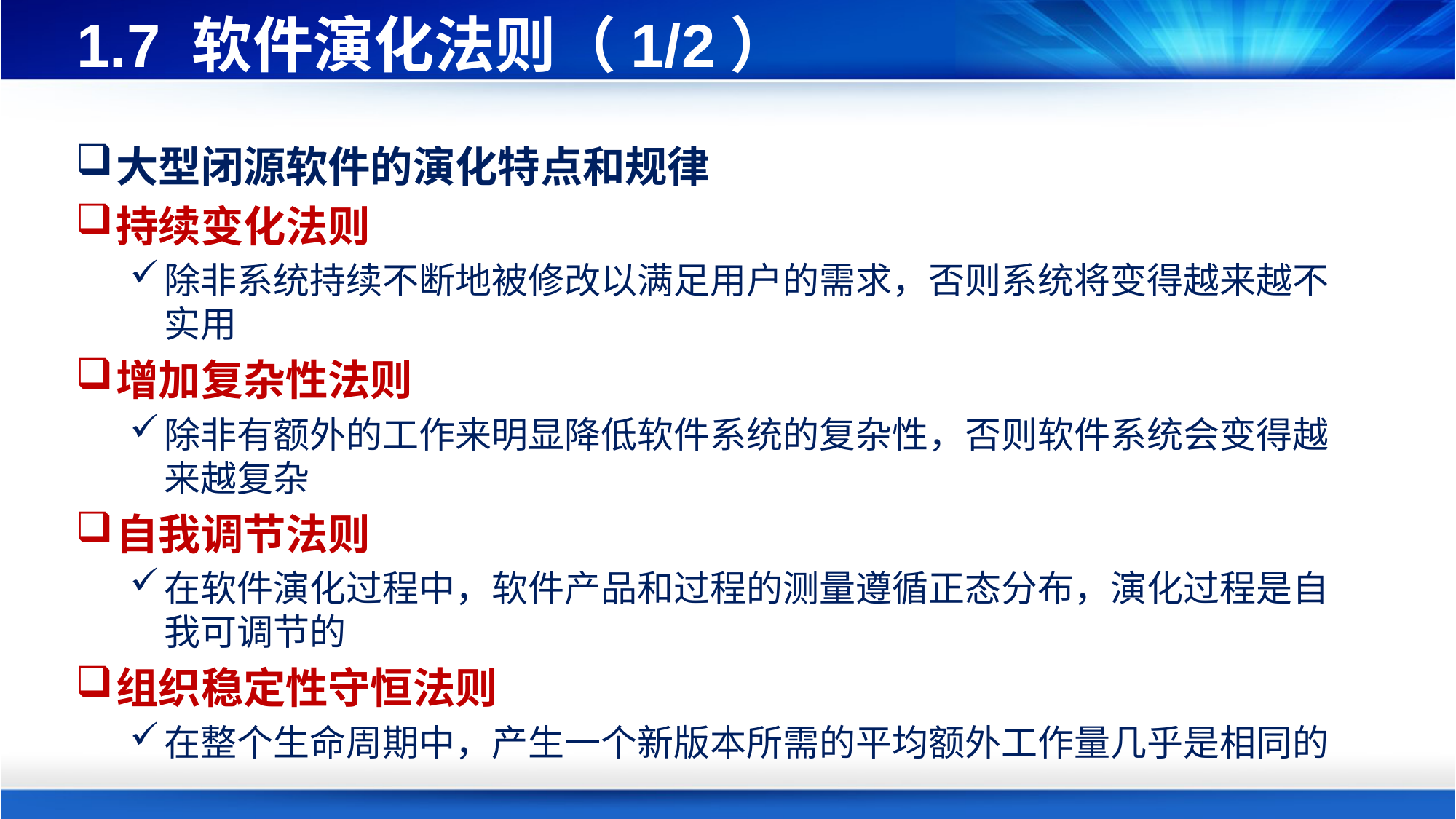

# 1.7 软件演化法则（1/2）
大型闭源软件的演化特点和规律
持续变化法则
除非系统持续不断地被修改以满足用户的需求，否则系统将变得越来越不实用
增加复杂性法则
除非有额外的工作来明显降低软件系统的复杂性，否则软件系统会变得越来越复杂
自我调节法则
在软件演化过程中，软件产品和过程的测量遵循正态分布，演化过程是自我可调节的
组织稳定性守恒法则
在整个生命周期中，产生一个新版本所需的平均额外工作量几乎是相同的